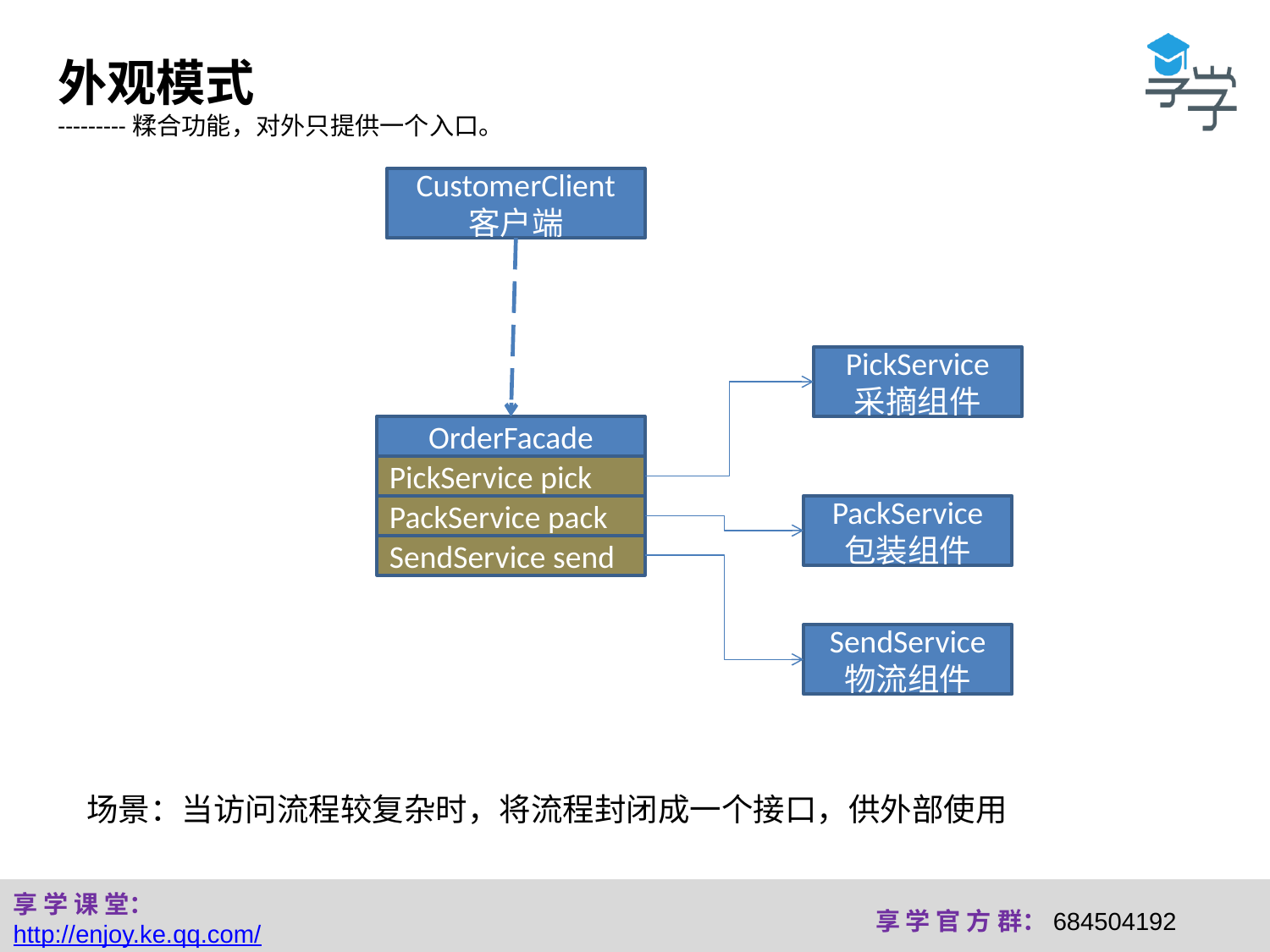

外观模式
---------糅合功能，对外只提供一个入口。
CustomerClient
客户端
PickService
采摘组件
OrderFacade
PickService pick
PackService pack
PackService
包装组件
SendService send
SendService
物流组件
场景：当访问流程较复杂时，将流程封闭成一个接口，供外部使用